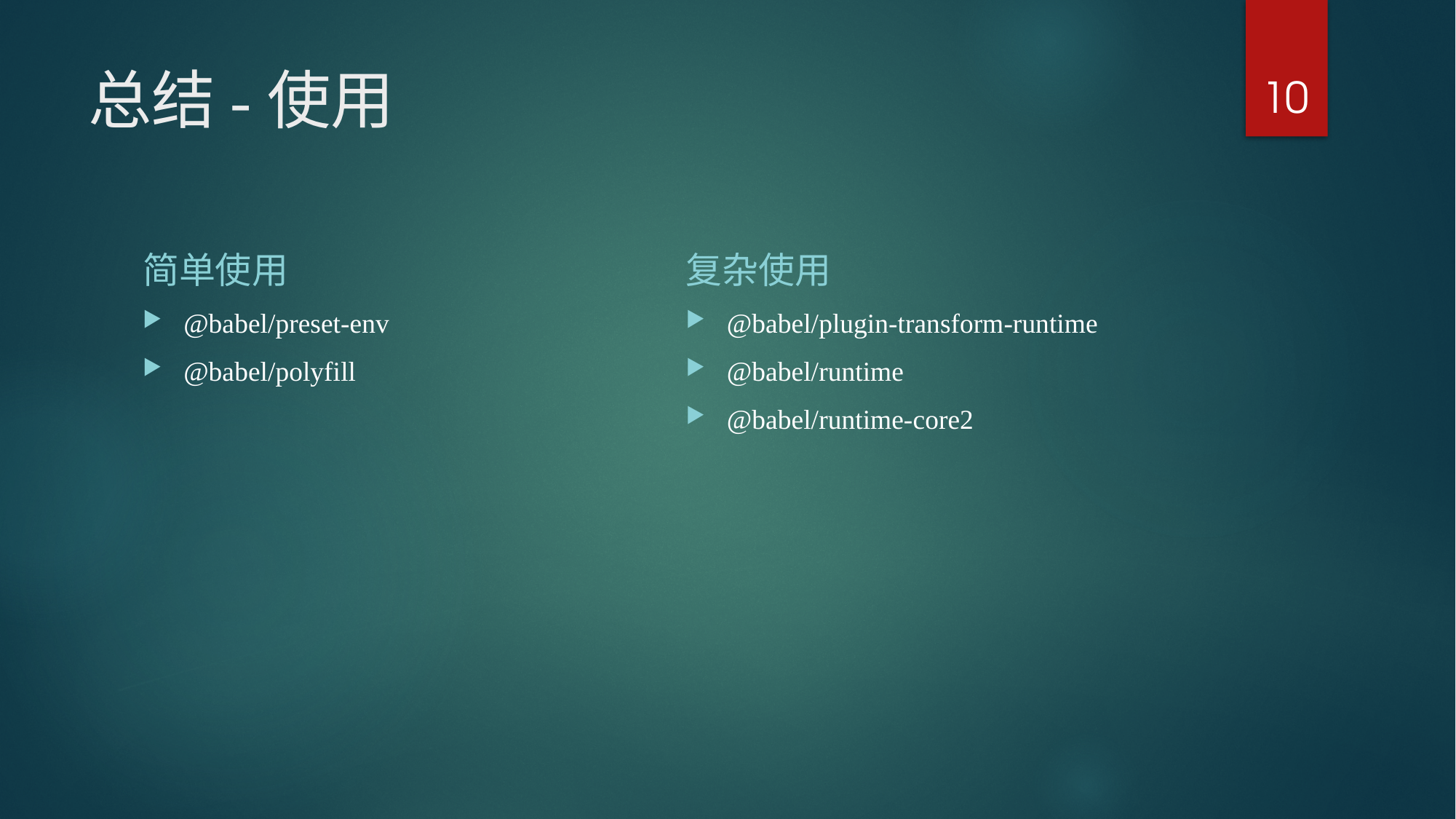

10
# 总结-使用
简单使用
复杂使用
@babel/preset-env
@babel/polyfill

@babel/plugin-transform-runtime
@babel/runtime
@babel/runtime-core2